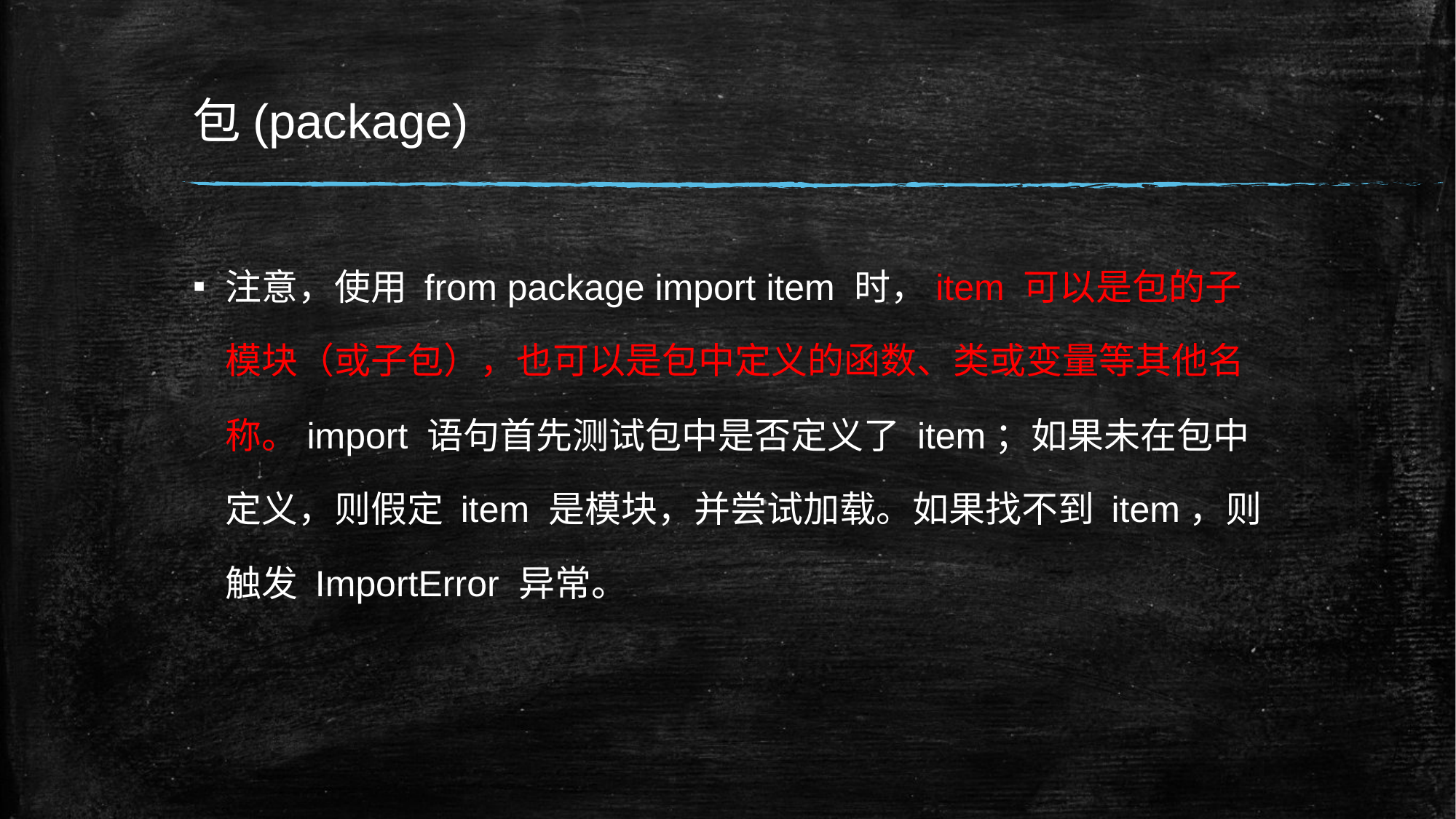

# 包(package)
注意，使用 from package import item 时，item 可以是包的子模块（或子包），也可以是包中定义的函数、类或变量等其他名称。import 语句首先测试包中是否定义了 item；如果未在包中定义，则假定 item 是模块，并尝试加载。如果找不到 item，则触发 ImportError 异常。